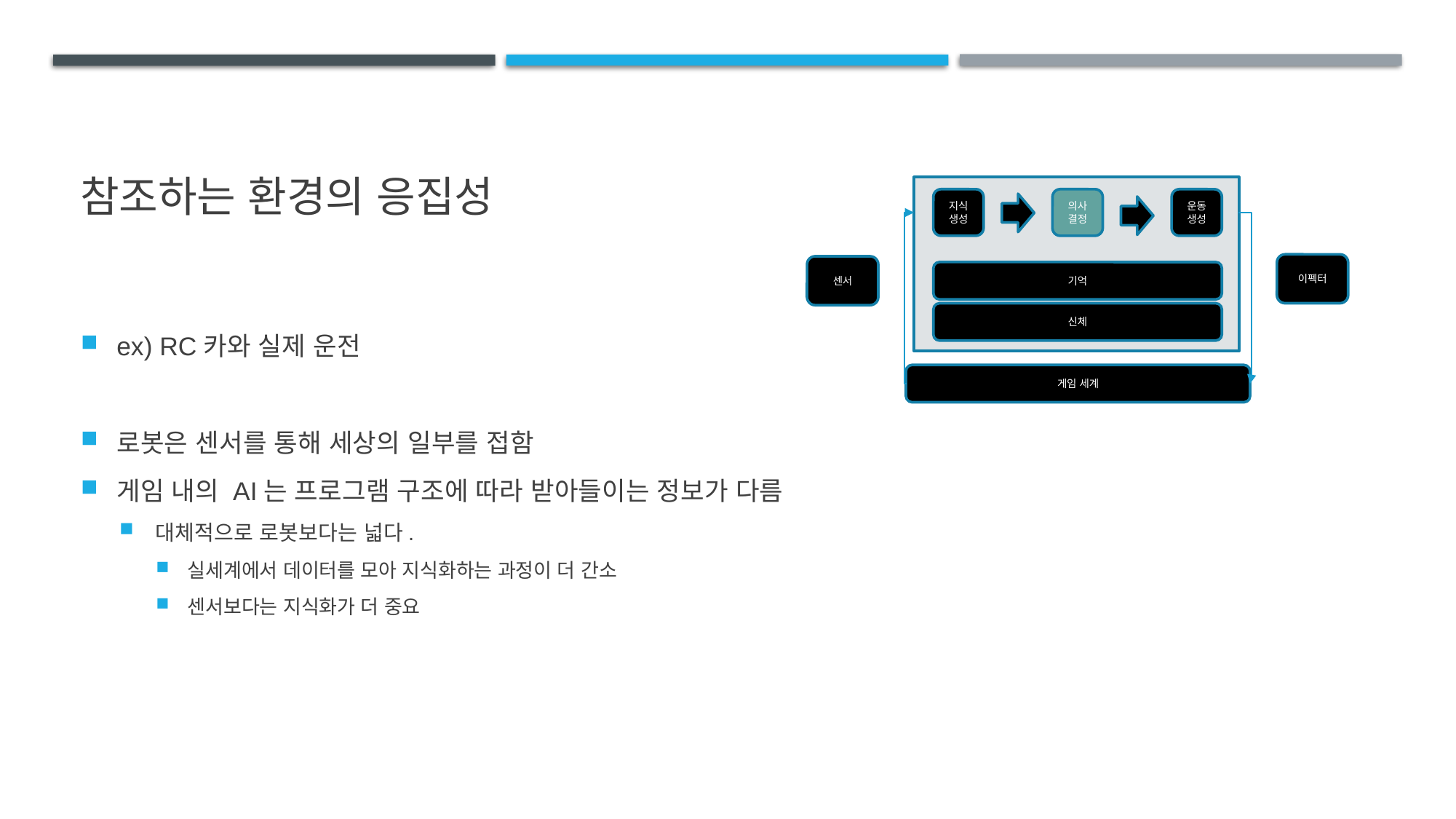

# 참조하는 환경의 응집성

지식 생성
의사 결정
운동 생성

이펙터
센서
기억
신체
게임 세계
ex) RC카와 실제 운전

로봇은 센서를 통해 세상의 일부를 접함
게임 내의 AI는 프로그램 구조에 따라 받아들이는 정보가 다름
대체적으로 로봇보다는 넓다.
실세계에서 데이터를 모아 지식화하는 과정이 더 간소
센서보다는 지식화가 더 중요